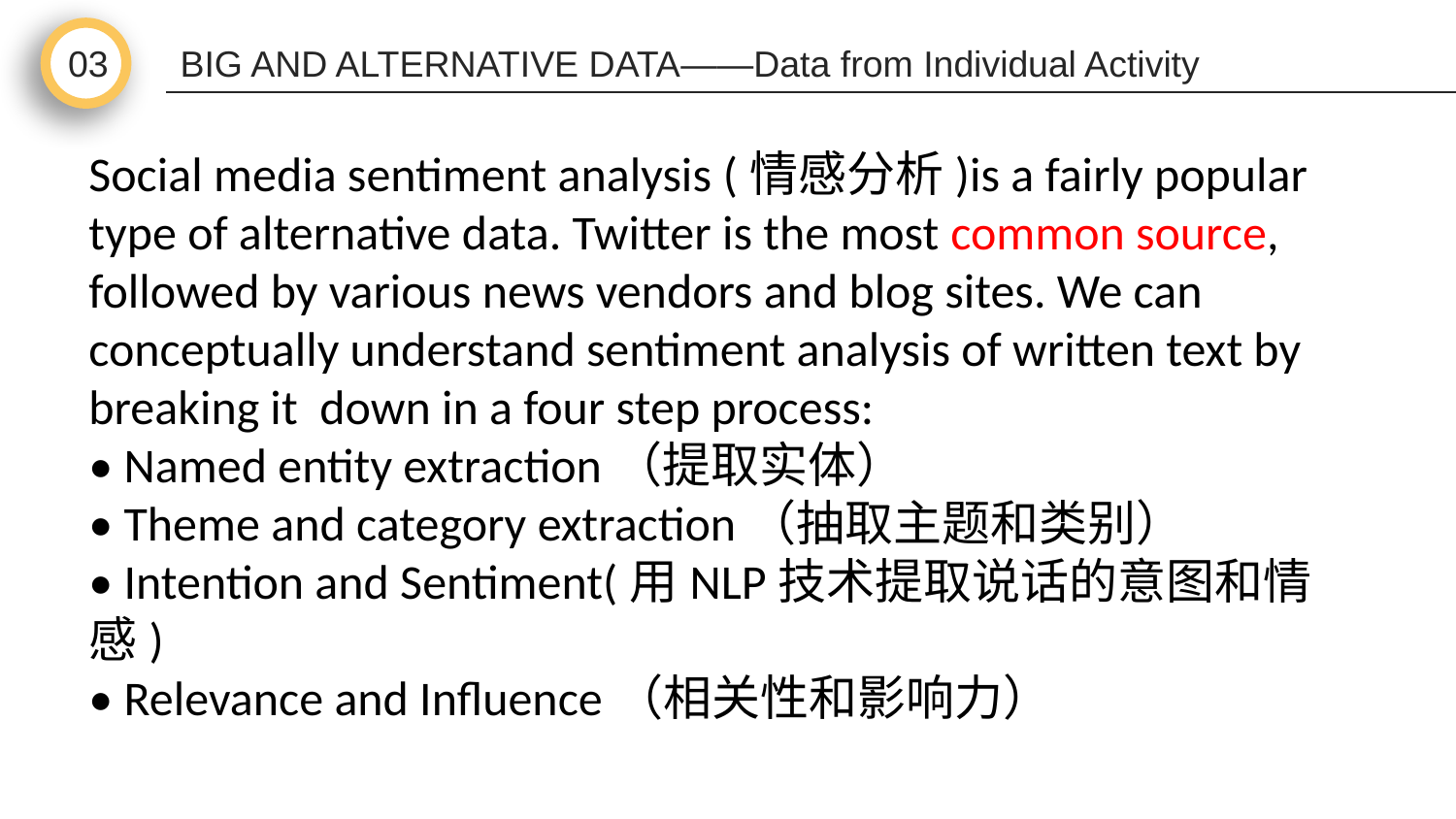

03
BIG AND ALTERNATIVE DATA——Data from Individual Activity
Social media sentiment analysis (情感分析)is a fairly popular type of alternative data. Twitter is the most common source,
followed by various news vendors and blog sites. We can conceptually understand sentiment analysis of written text by breaking it  down in a four step process:
• Named entity extraction（提取实体）
• Theme and category extraction（抽取主题和类别）
• Intention and Sentiment(用NLP技术提取说话的意图和情感)
• Relevance and Influence（相关性和影响力）